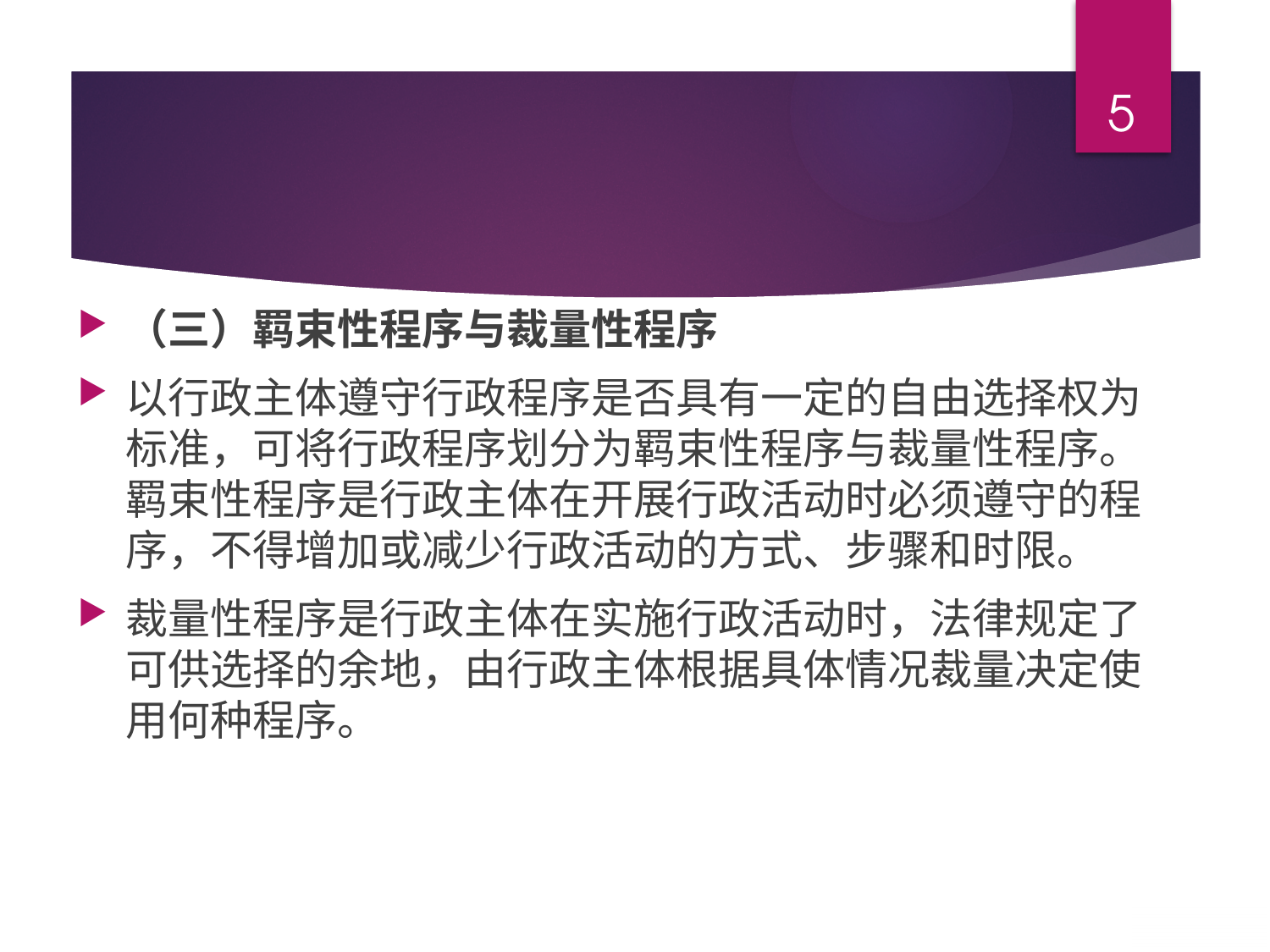

5
#
（三）羁束性程序与裁量性程序
以行政主体遵守行政程序是否具有一定的自由选择权为标准，可将行政程序划分为羁束性程序与裁量性程序。羁束性程序是行政主体在开展行政活动时必须遵守的程序，不得增加或减少行政活动的方式、步骤和时限。
裁量性程序是行政主体在实施行政活动时，法律规定了可供选择的余地，由行政主体根据具体情况裁量决定使用何种程序。